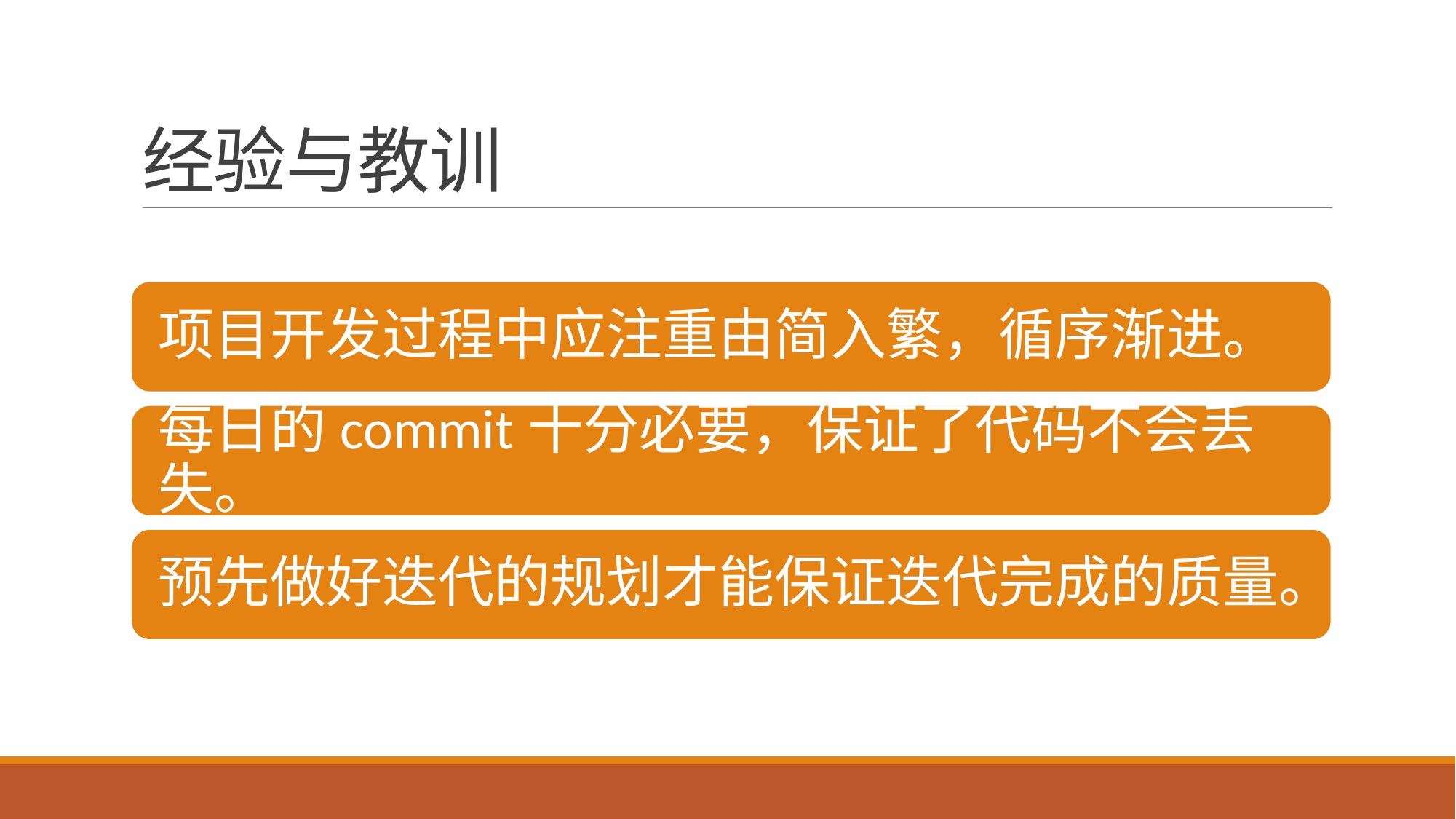

# 经验与教训
项目开发过程中应注重由简入繁，循序渐进。
每日的commit十分必要，保证了代码不会丢失。
预先做好迭代的规划才能保证迭代完成的质量。